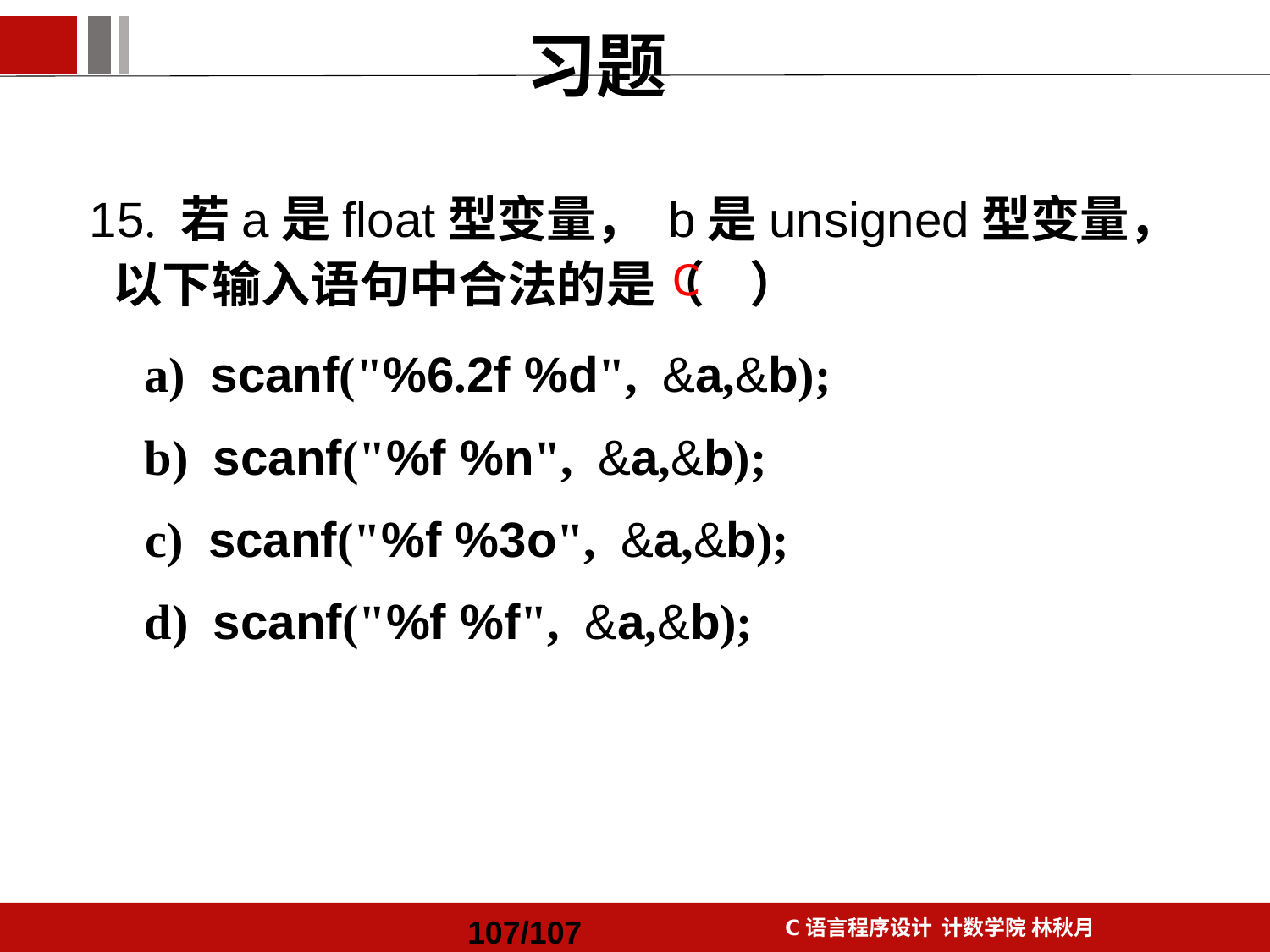

# 习题
15. 若a是float型变量， b是unsigned型变量，以下输入语句中合法的是（    ）
    a)  scanf("%6.2f %d",  &a,&b);
     b)  scanf("%f %n",  &a,&b);
     c)  scanf("%f %3o",  &a,&b);
     d)  scanf("%f %f",  &a,&b);
C